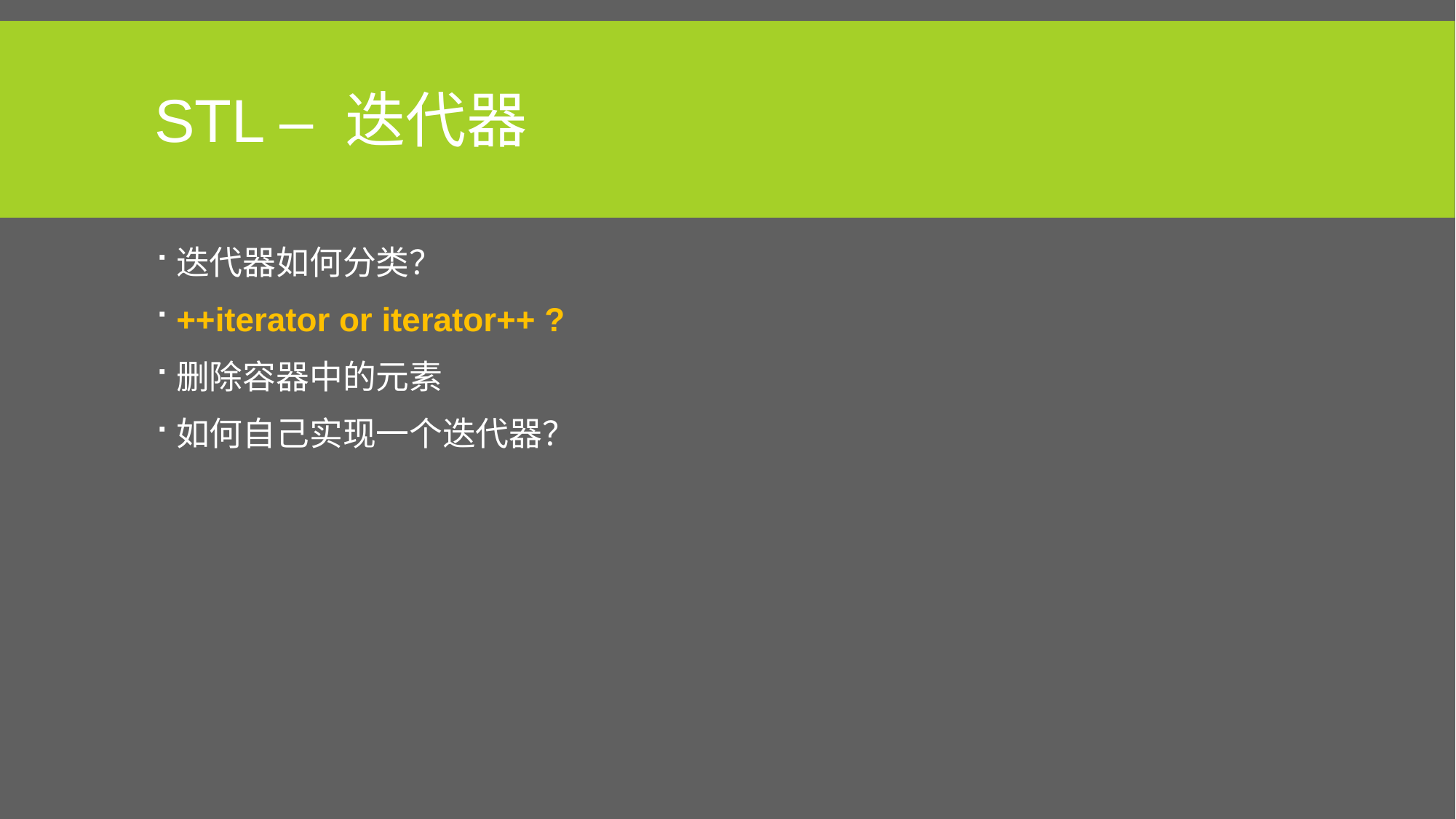

# STL – 迭代器
迭代器如何分类？
++iterator or iterator++ ?
删除容器中的元素
如何自己实现一个迭代器？